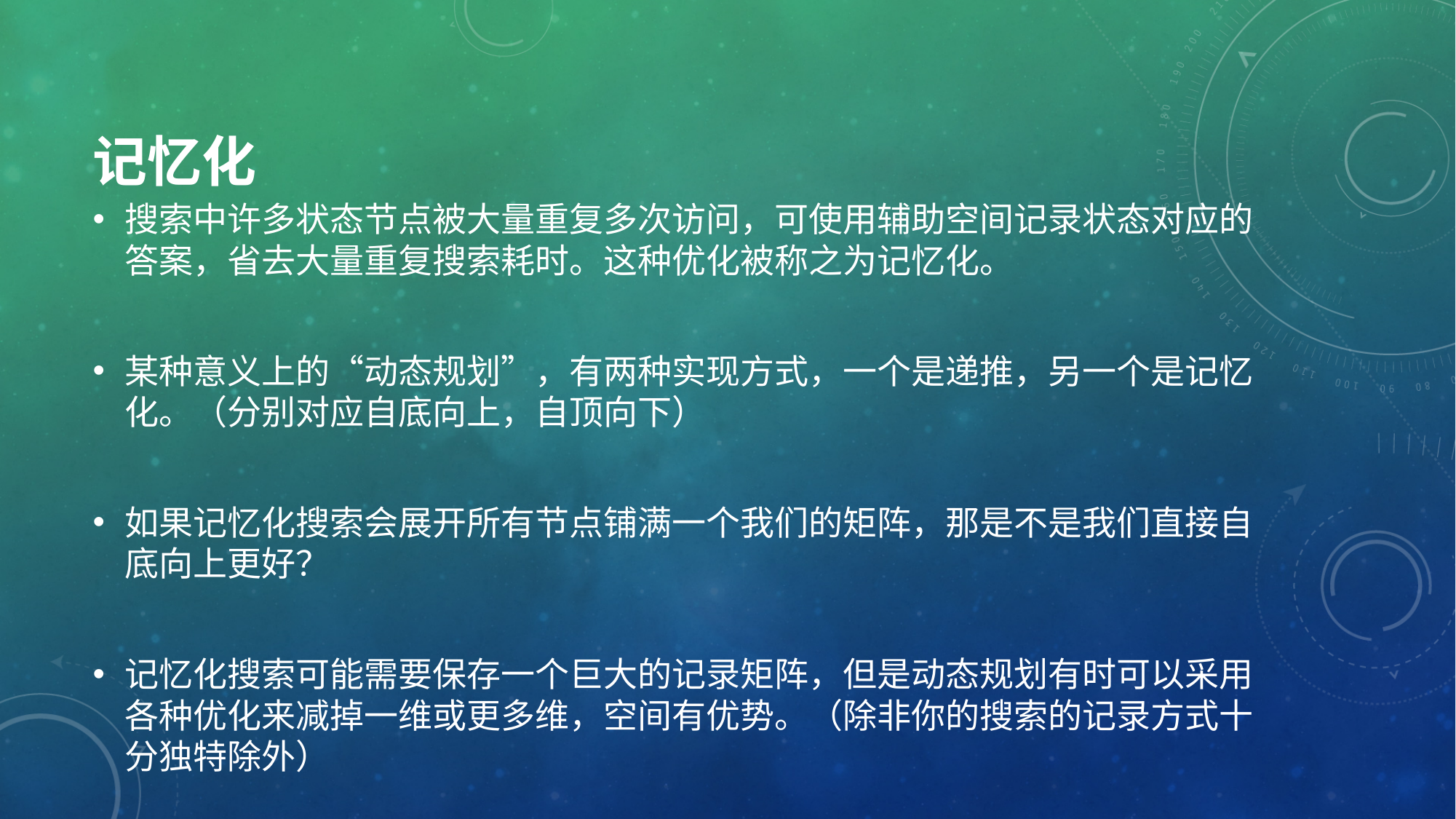

# 记忆化
搜索中许多状态节点被大量重复多次访问，可使用辅助空间记录状态对应的答案，省去大量重复搜索耗时。这种优化被称之为记忆化。

某种意义上的“动态规划”，有两种实现方式，一个是递推，另一个是记忆化。（分别对应自底向上，自顶向下）

如果记忆化搜索会展开所有节点铺满一个我们的矩阵，那是不是我们直接自底向上更好？

记忆化搜索可能需要保存一个巨大的记录矩阵，但是动态规划有时可以采用各种优化来减掉一维或更多维，空间有优势。（除非你的搜索的记录方式十分独特除外）